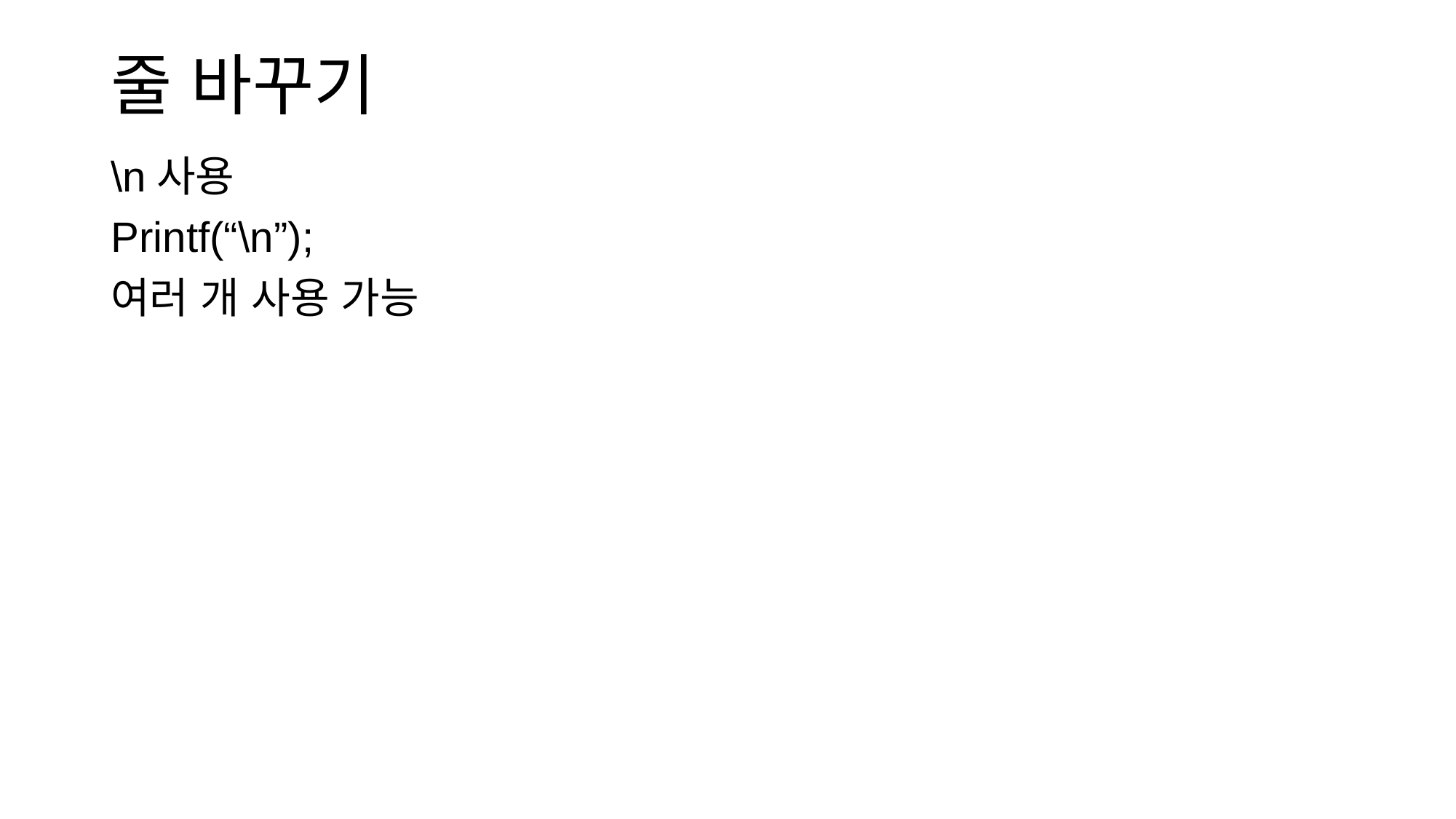

# 줄 바꾸기
\n사용
Printf(“\n”);
여러 개 사용 가능